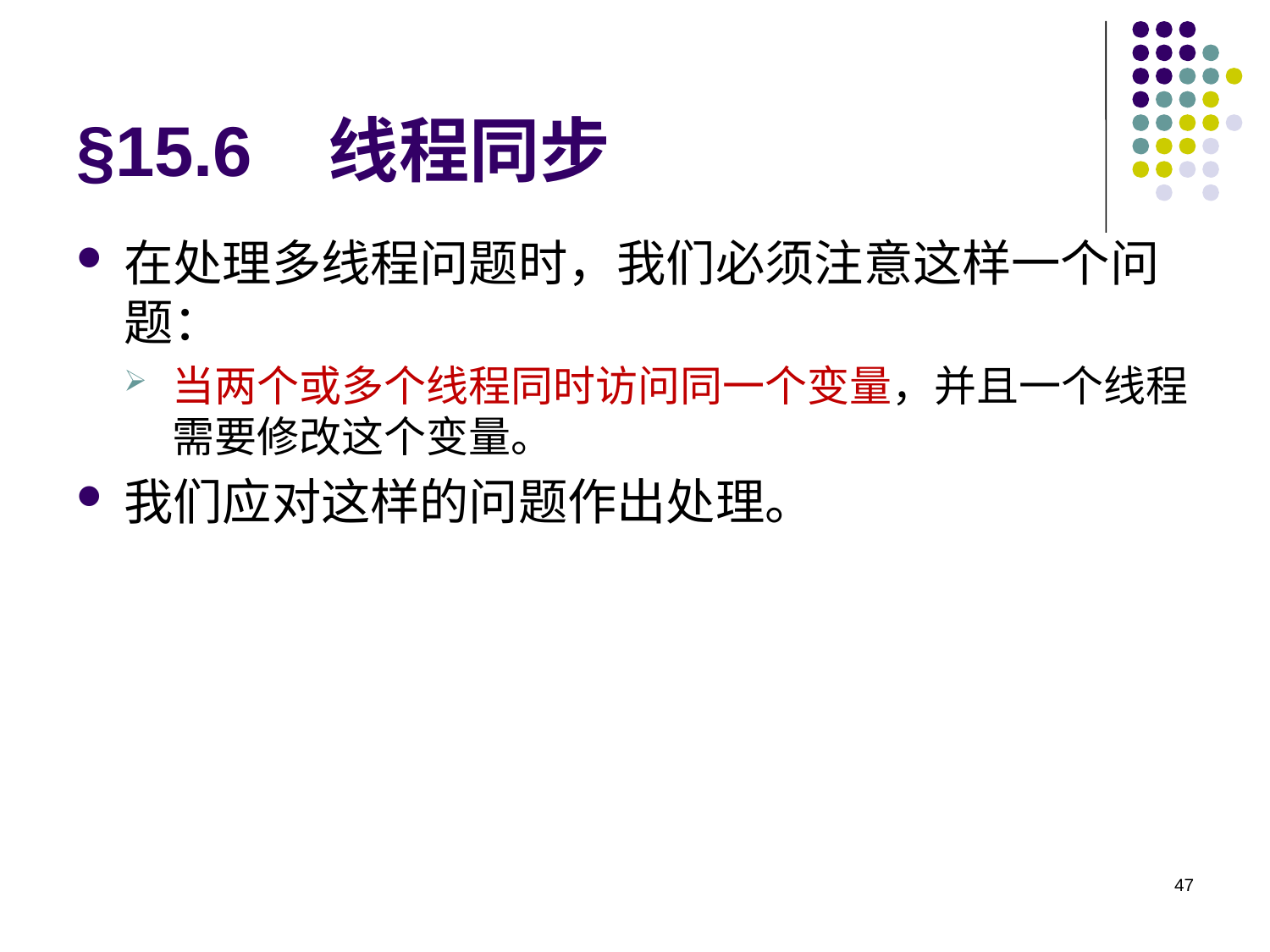

# §15.6   线程同步
在处理多线程问题时，我们必须注意这样一个问题：
当两个或多个线程同时访问同一个变量，并且一个线程需要修改这个变量。
我们应对这样的问题作出处理。
47